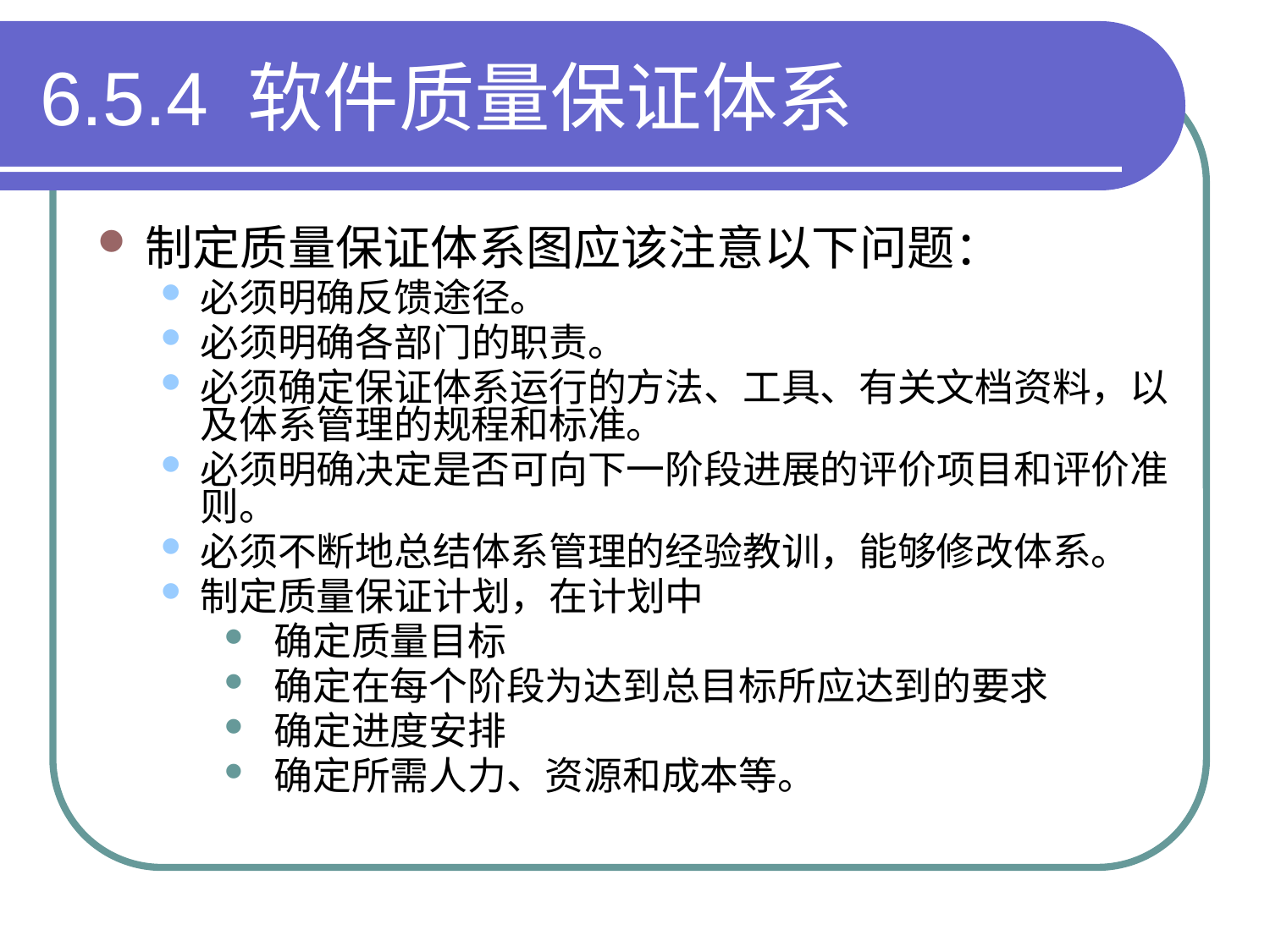

# 6.5.4 软件质量保证体系
制定质量保证体系图应该注意以下问题：
必须明确反馈途径。
必须明确各部门的职责。
必须确定保证体系运行的方法、工具、有关文档资料，以及体系管理的规程和标准。
必须明确决定是否可向下一阶段进展的评价项目和评价准则。
必须不断地总结体系管理的经验教训，能够修改体系。
制定质量保证计划，在计划中
 确定质量目标
 确定在每个阶段为达到总目标所应达到的要求
 确定进度安排
 确定所需人力、资源和成本等。

82